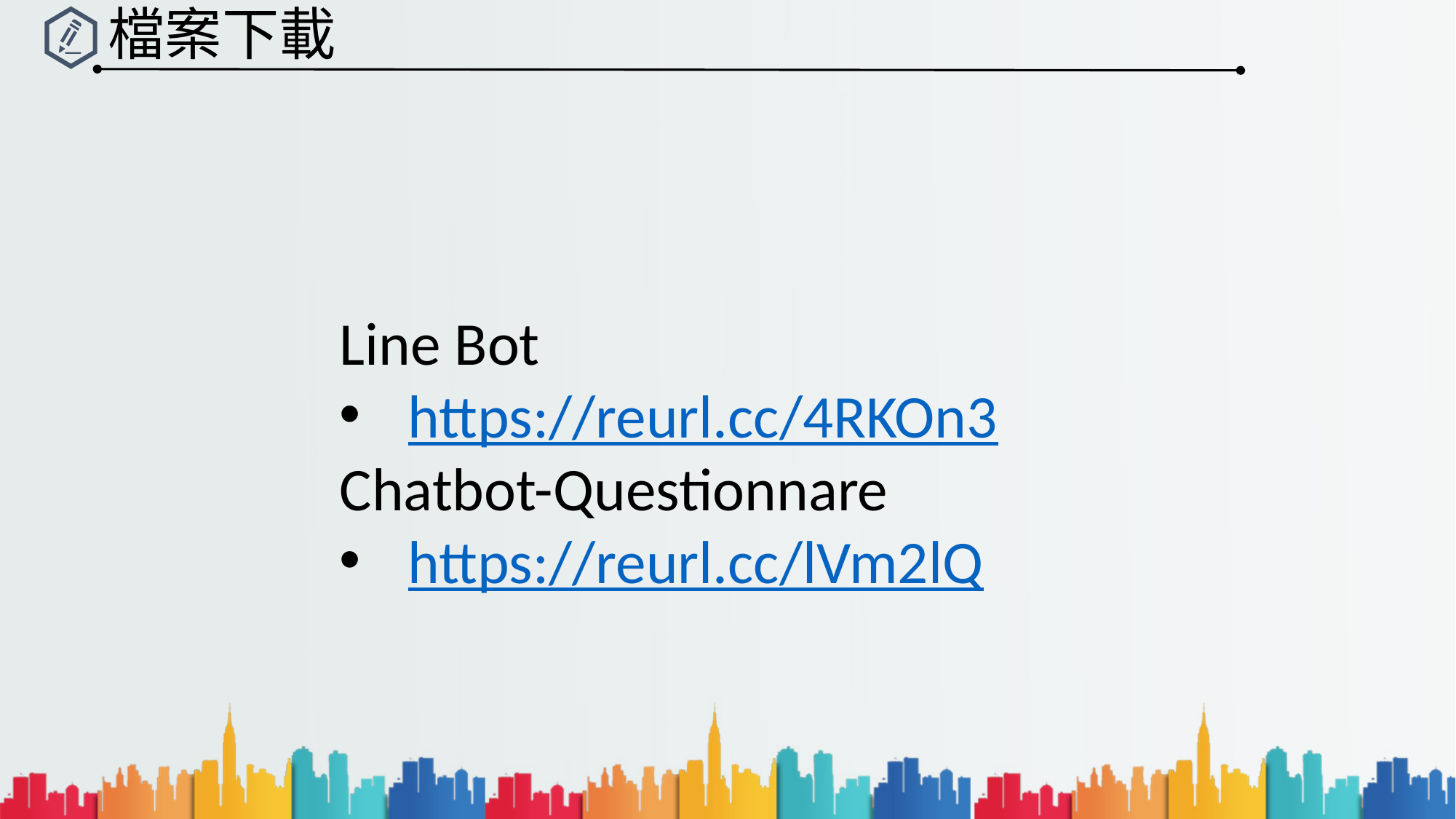

# 檔案下載

Line Bot
https://reurl.cc/4RKOn3
Chatbot-Questionnare
https://reurl.cc/lVm2lQ